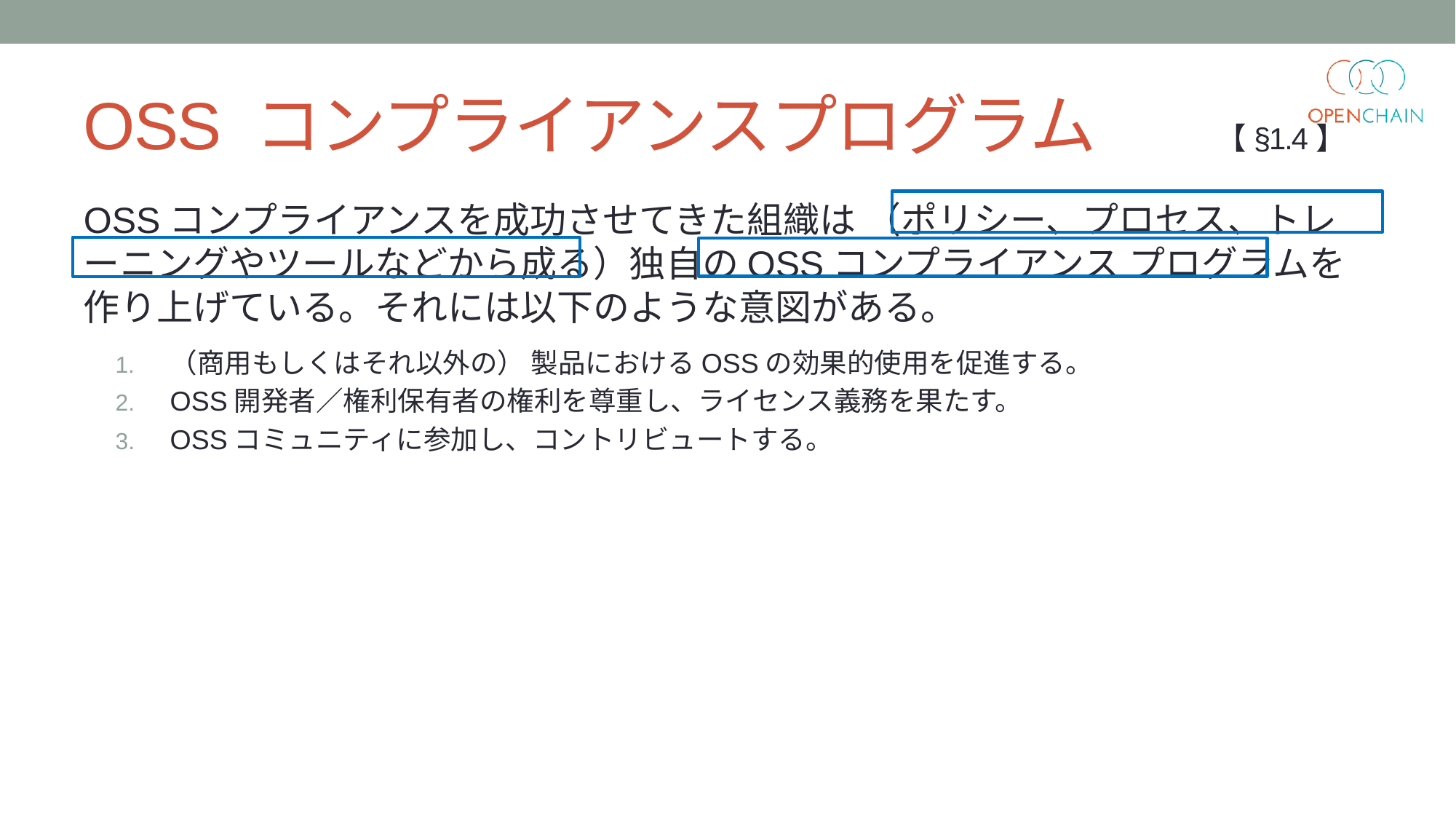

# OSS コンプライアンスプログラム　　【§1.4】
OSSコンプライアンスを成功させてきた組織は （ポリシー、プロセス、トレーニングやツールなどから成る）独自のOSSコンプライアンス プログラムを作り上げている。それには以下のような意図がある。
（商用もしくはそれ以外の） 製品におけるOSSの効果的使用を促進する。
OSS開発者／権利保有者の権利を尊重し、ライセンス義務を果たす。
OSSコミュニティに参加し、コントリビュートする。